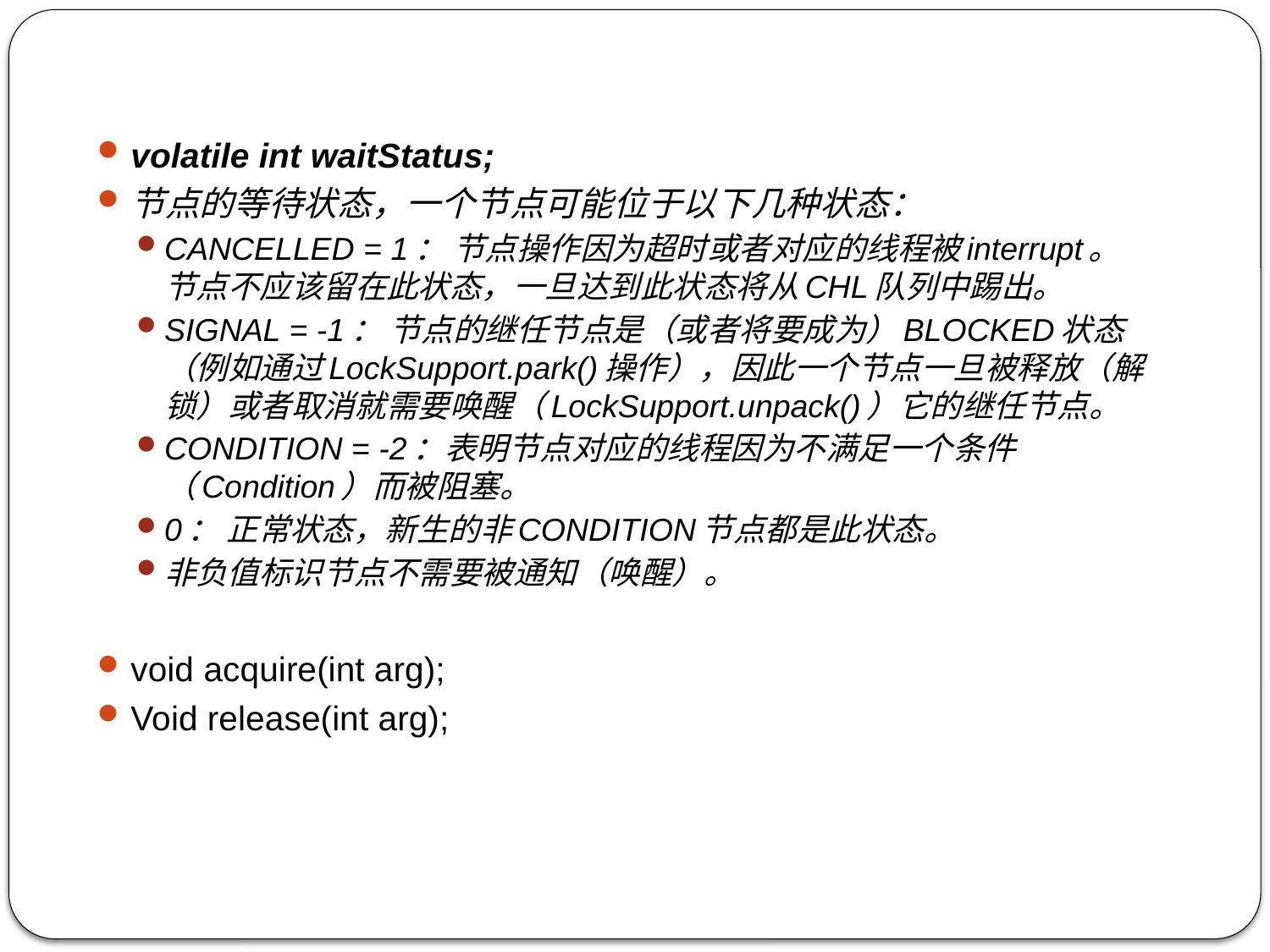

volatile int waitStatus;
节点的等待状态，一个节点可能位于以下几种状态：
CANCELLED = 1： 节点操作因为超时或者对应的线程被interrupt。节点不应该留在此状态，一旦达到此状态将从CHL队列中踢出。
SIGNAL = -1： 节点的继任节点是（或者将要成为）BLOCKED状态（例如通过LockSupport.park()操作），因此一个节点一旦被释放（解锁）或者取消就需要唤醒（LockSupport.unpack()）它的继任节点。
CONDITION = -2：表明节点对应的线程因为不满足一个条件（Condition）而被阻塞。
0： 正常状态，新生的非CONDITION节点都是此状态。
非负值标识节点不需要被通知（唤醒）。

void acquire(int arg);
Void release(int arg);